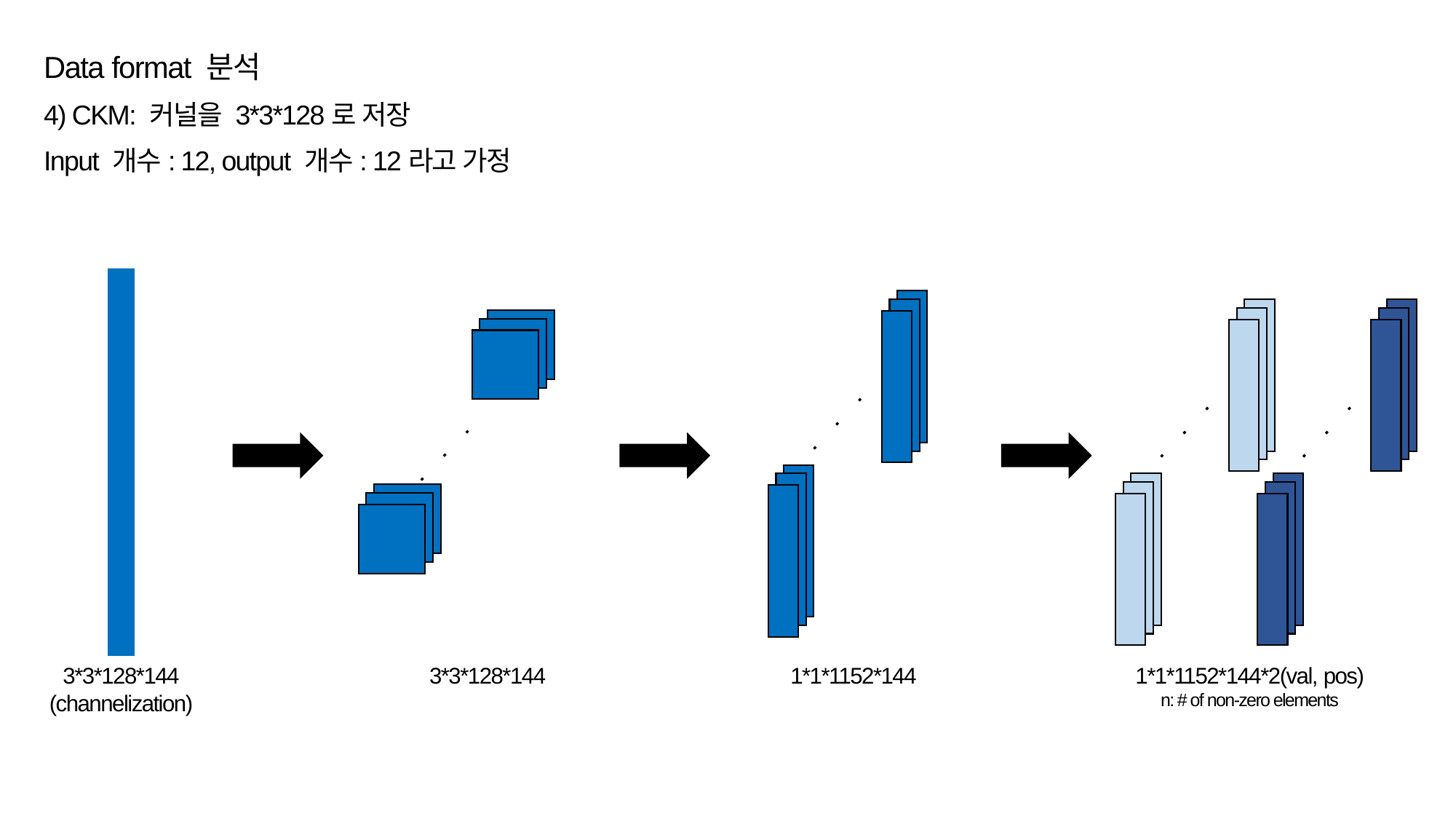

Data format 분석
4) CKM: 커널을 3*3*128로 저장
Input 개수: 12, output 개수: 12라고 가정

.
.
.
.
.
.
.
.
.
.
.
.

3*3*128*144
(channelization)
3*3*128*144
1*1*1152*144
1*1*1152*144*2(val, pos)
n: # of non-zero elements